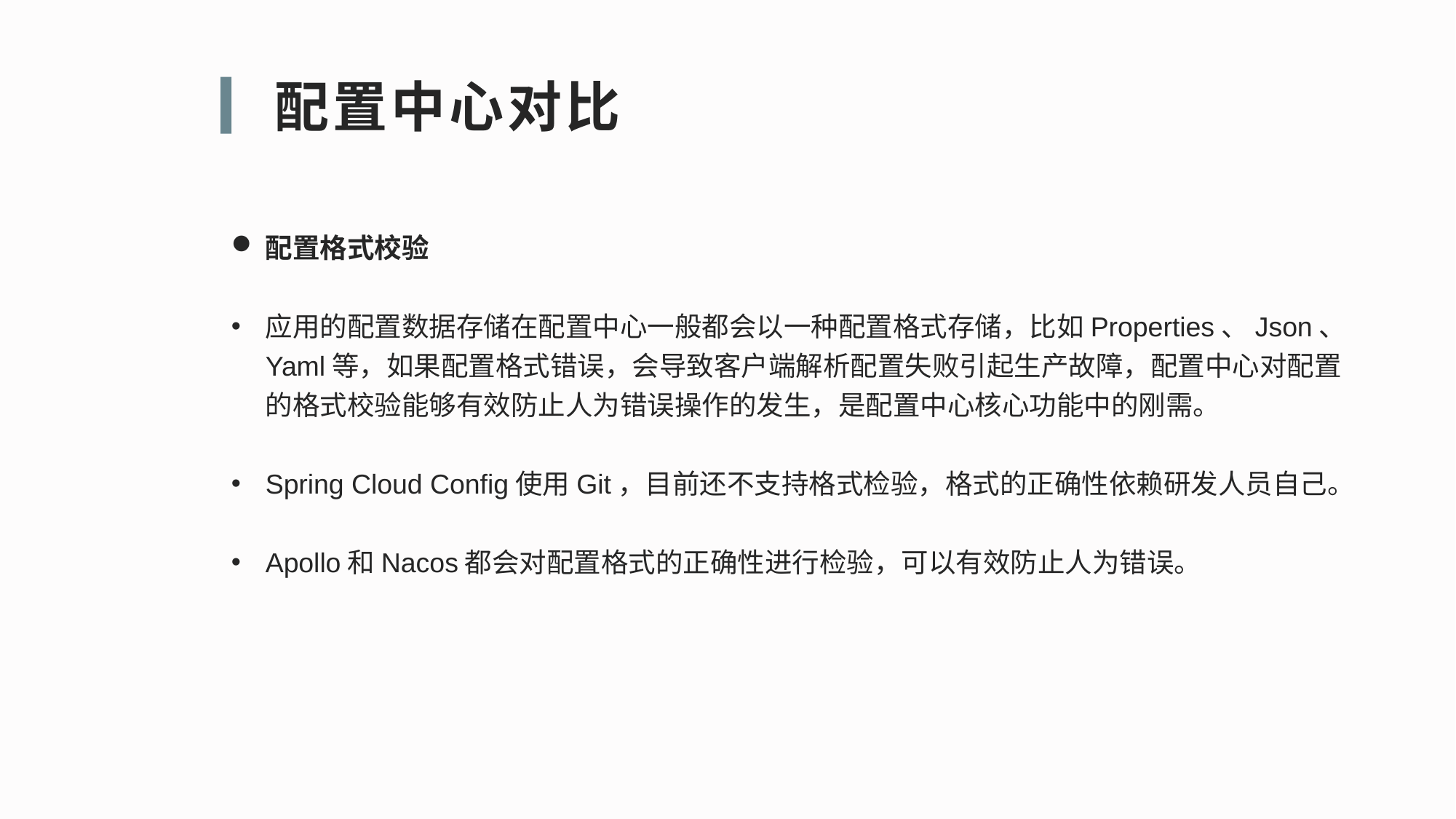

配置中心对比

配置格式校验

应用的配置数据存储在配置中心一般都会以一种配置格式存储，比如Properties、Json、Yaml等，如果配置格式错误，会导致客户端解析配置失败引起生产故障，配置中心对配置的格式校验能够有效防止人为错误操作的发生，是配置中心核心功能中的刚需。

Spring Cloud Config使用Git，目前还不支持格式检验，格式的正确性依赖研发人员自己。

Apollo和Nacos都会对配置格式的正确性进行检验，可以有效防止人为错误。